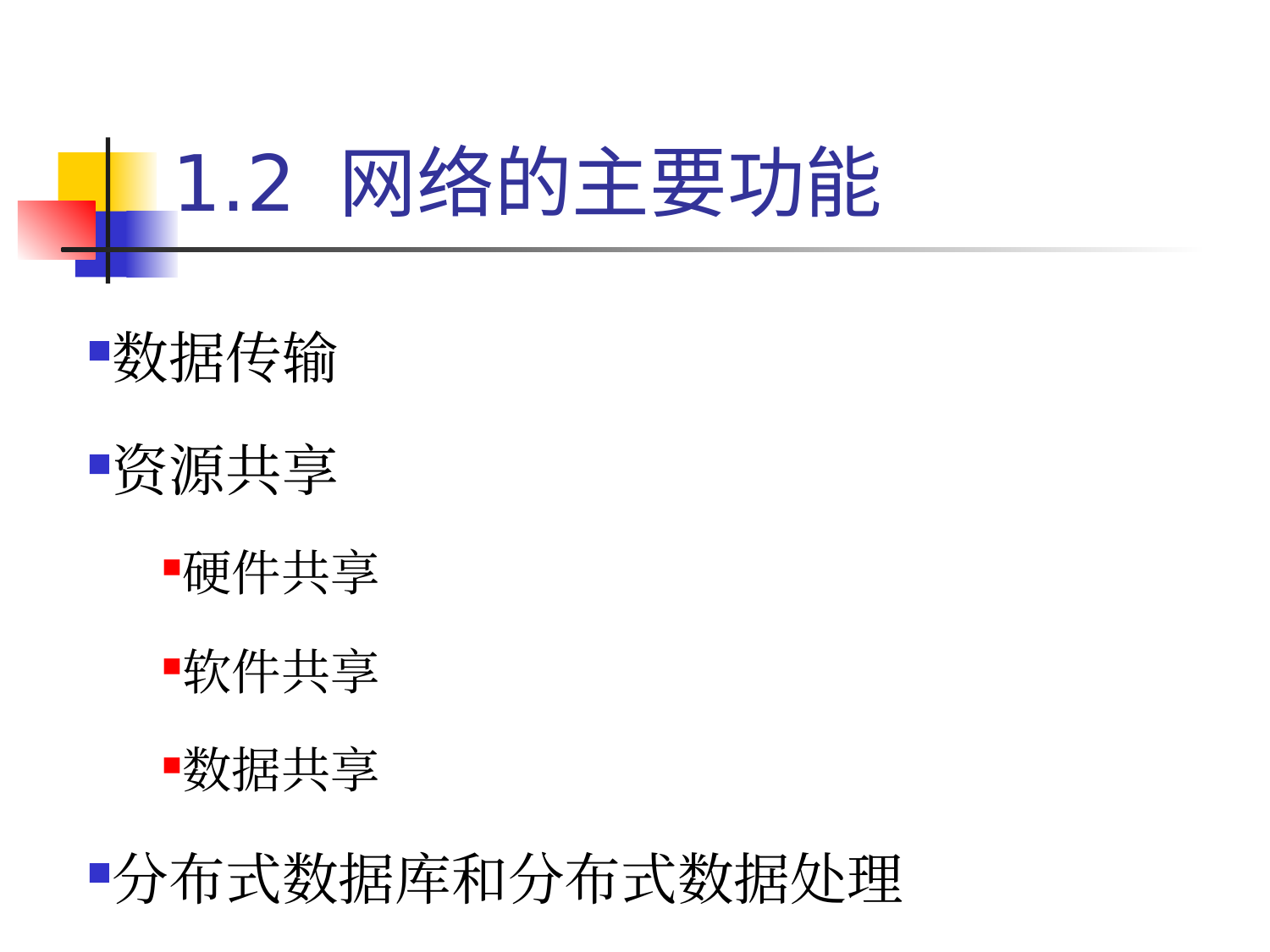

# 1.2 网络的主要功能
数据传输
资源共享
硬件共享
软件共享
数据共享
分布式数据库和分布式数据处理